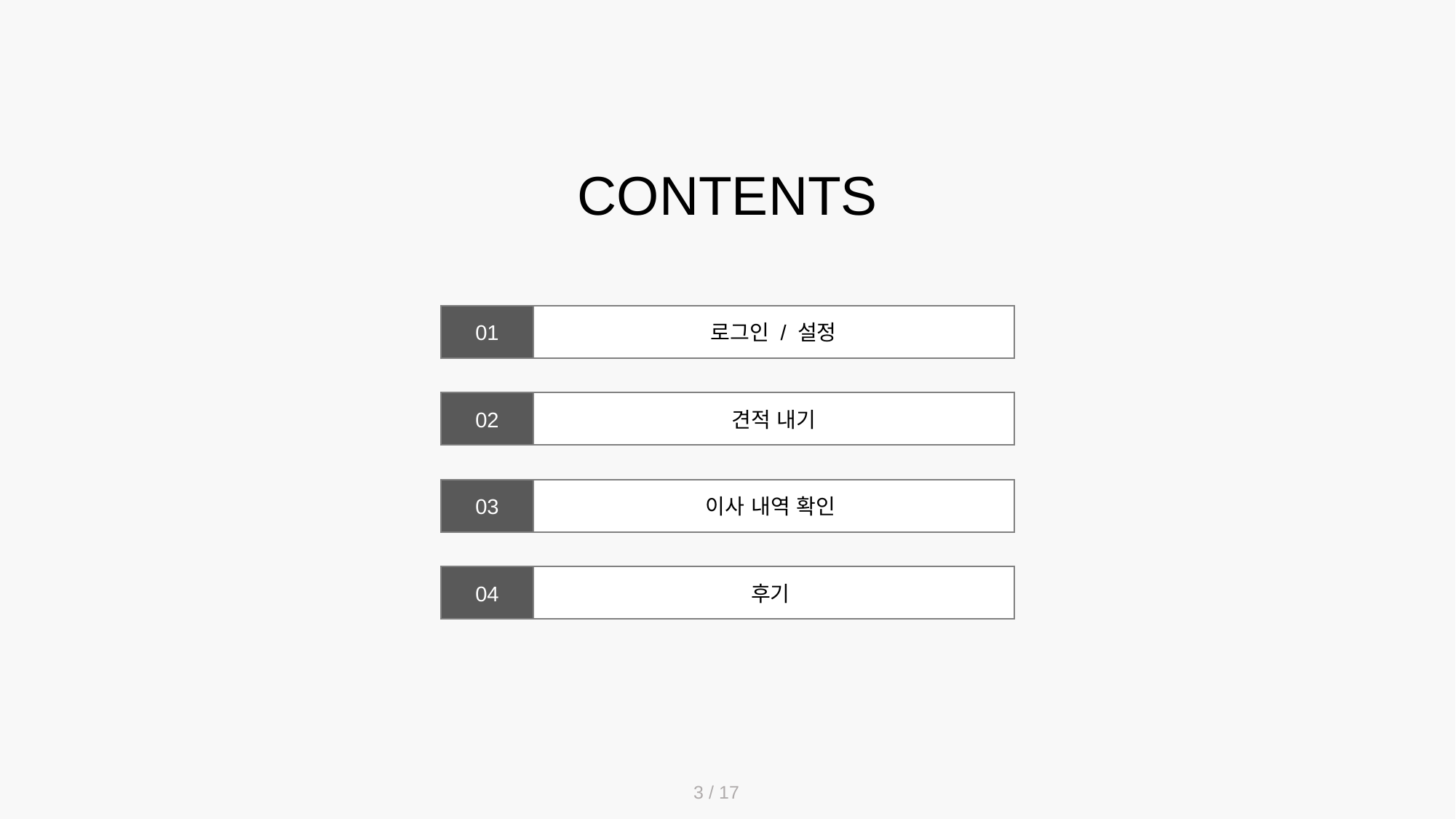

CONTENTS
01
로그인 / 설정
02
견적 내기
03
이사 내역 확인
04
후기